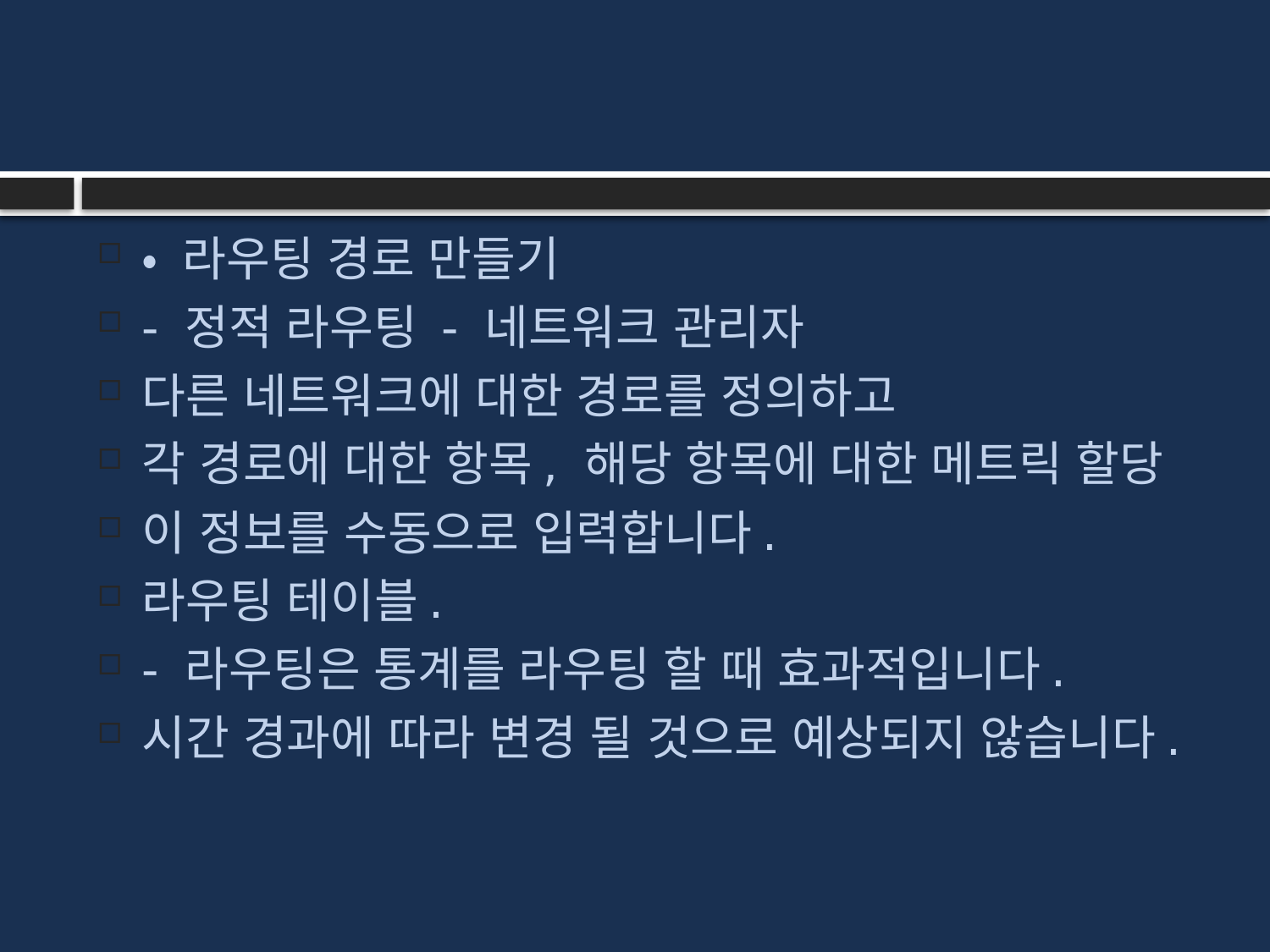

#
• 라우팅 경로 만들기
- 정적 라우팅 - 네트워크 관리자
다른 네트워크에 대한 경로를 정의하고
각 경로에 대한 항목, 해당 항목에 대한 메트릭 할당
이 정보를 수동으로 입력합니다.
라우팅 테이블.
- 라우팅은 통계를 라우팅 할 때 효과적입니다.
시간 경과에 따라 변경 될 것으로 예상되지 않습니다.